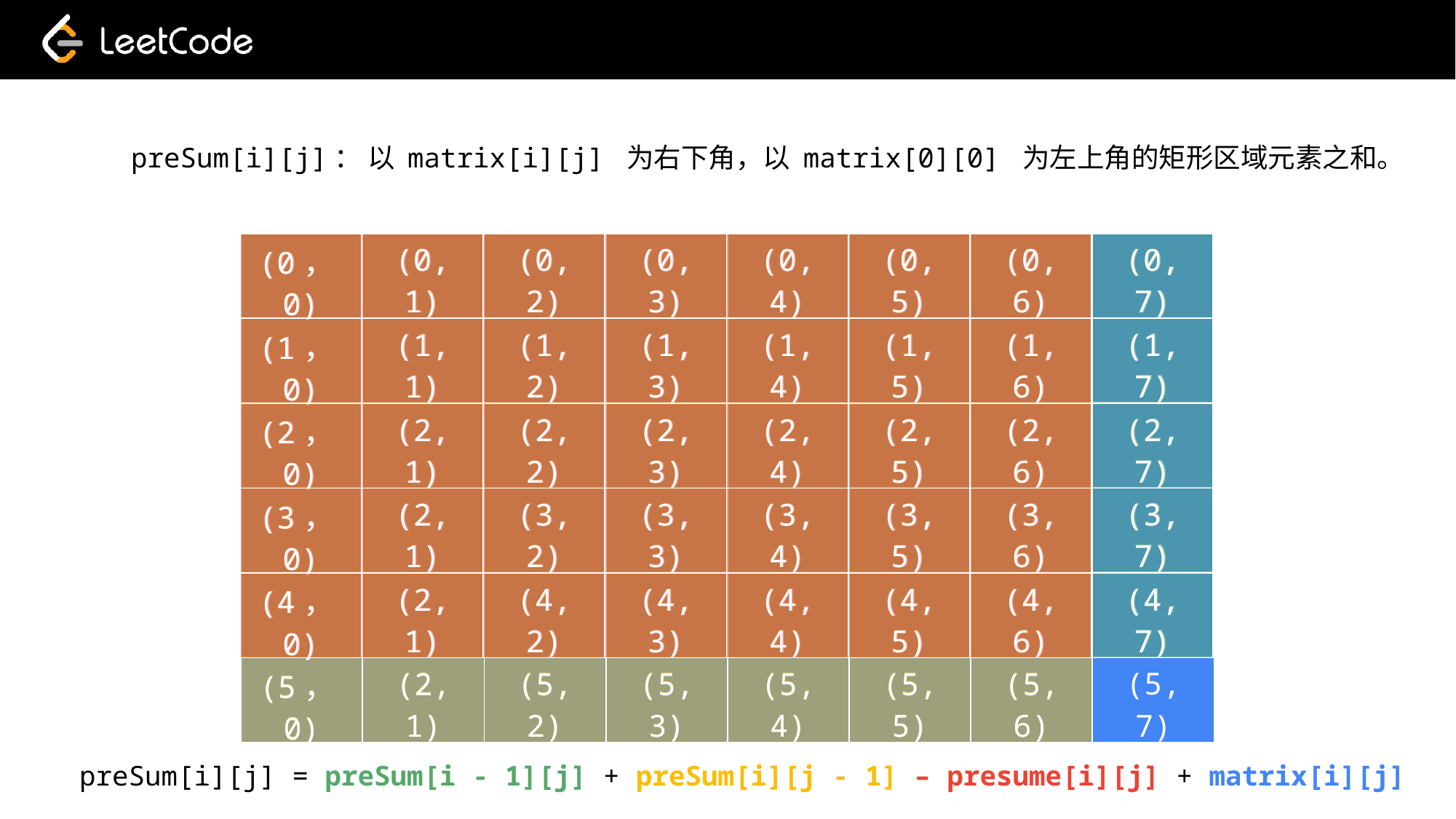

preSum[i][j]： 以 matrix[i][j] 为右下角，以 matrix[0][0] 为左上角的矩形区域元素之和。
| (0，0) | (0, 1) | (0, 2) | (0, 3) | (0, 4) | (0, 5) | (0, 6) | (0, 7) |
| --- | --- | --- | --- | --- | --- | --- | --- |
| (1，0) | (1, 1) | (1, 2) | (1, 3) | (1, 4) | (1, 5) | (1, 6) | (1, 7) |
| (2，0) | (2, 1) | (2, 2) | (2, 3) | (2, 4) | (2, 5) | (2, 6) | (2, 7) |
| (3，0) | (2, 1) | (3, 2) | (3, 3) | (3, 4) | (3, 5) | (3, 6) | (3, 7) |
| (4，0) | (2, 1) | (4, 2) | (4, 3) | (4, 4) | (4, 5) | (4, 6) | (4, 7) |
| (5，0) | (2, 1) | (5, 2) | (5, 3) | (5, 4) | (5, 5) | (5, 6) | (5, 7) |
| (0，0) | (0, 1) | (0, 2) | (0, 3) | (0, 4) | (0, 5) | (0, 6) | (0, 7) |
| --- | --- | --- | --- | --- | --- | --- | --- |
| (1，0) | (1, 1) | (1, 2) | (1, 3) | (1, 4) | (1, 5) | (1, 6) | (1, 7) |
| (2，0) | (2, 1) | (2, 2) | (2, 3) | (2, 4) | (2, 5) | (2, 6) | (2, 7) |
| (3，0) | (2, 1) | (3, 2) | (3, 3) | (3, 4) | (3, 5) | (3, 6) | (3, 7) |
| (4，0) | (2, 1) | (4, 2) | (4, 3) | (4, 4) | (4, 5) | (4, 6) | (4, 7) |
| (0，0) | (0, 1) | (0, 2) | (0, 3) | (0, 4) | (0, 5) | (0, 6) |
| --- | --- | --- | --- | --- | --- | --- |
| (1，0) | (1, 1) | (1, 2) | (1, 3) | (1, 4) | (1, 5) | (1, 6) |
| (2，0) | (2, 1) | (2, 2) | (2, 3) | (2, 4) | (2, 5) | (2, 6) |
| (3，0) | (2, 1) | (3, 2) | (3, 3) | (3, 4) | (3, 5) | (3, 6) |
| (4，0) | (2, 1) | (4, 2) | (4, 3) | (4, 4) | (4, 5) | (4, 6) |
| (0，0) | (0, 1) | (0, 2) | (0, 3) | (0, 4) | (0, 5) | (0, 6) |
| --- | --- | --- | --- | --- | --- | --- |
| (1，0) | (1, 1) | (1, 2) | (1, 3) | (1, 4) | (1, 5) | (1, 6) |
| (2，0) | (2, 1) | (2, 2) | (2, 3) | (2, 4) | (2, 5) | (2, 6) |
| (3，0) | (2, 1) | (3, 2) | (3, 3) | (3, 4) | (3, 5) | (3, 6) |
| (4，0) | (2, 1) | (4, 2) | (4, 3) | (4, 4) | (4, 5) | (4, 6) |
| (5，0) | (2, 1) | (5, 2) | (5, 3) | (5, 4) | (5, 5) | (5, 6) |
preSum[i][j] = preSum[i - 1][j] + preSum[i][j - 1] – presume[i][j] + matrix[i][j]